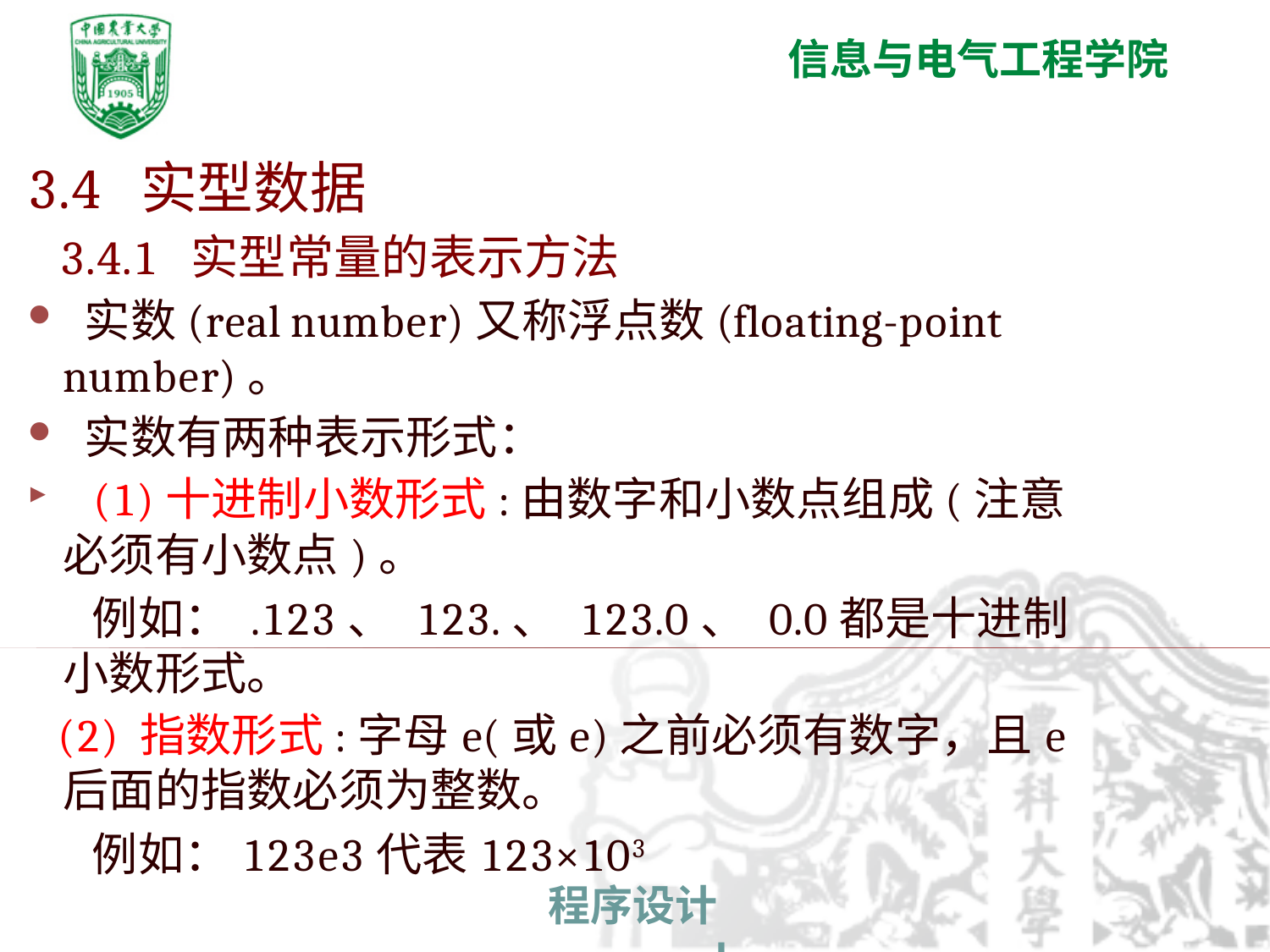

3.4  实型数据
   3.4.1  实型常量的表示方法
 实数(real number)又称浮点数(floating-point number)。
 实数有两种表示形式：
   (1)十进制小数形式:由数字和小数点组成(注意必须有小数点)。
     例如： .123、 123.、 123.0、 0.0都是十进制小数形式。
   (2) 指数形式:字母e(或e)之前必须有数字，且e后面的指数必须为整数。
     例如：123e3代表123×103